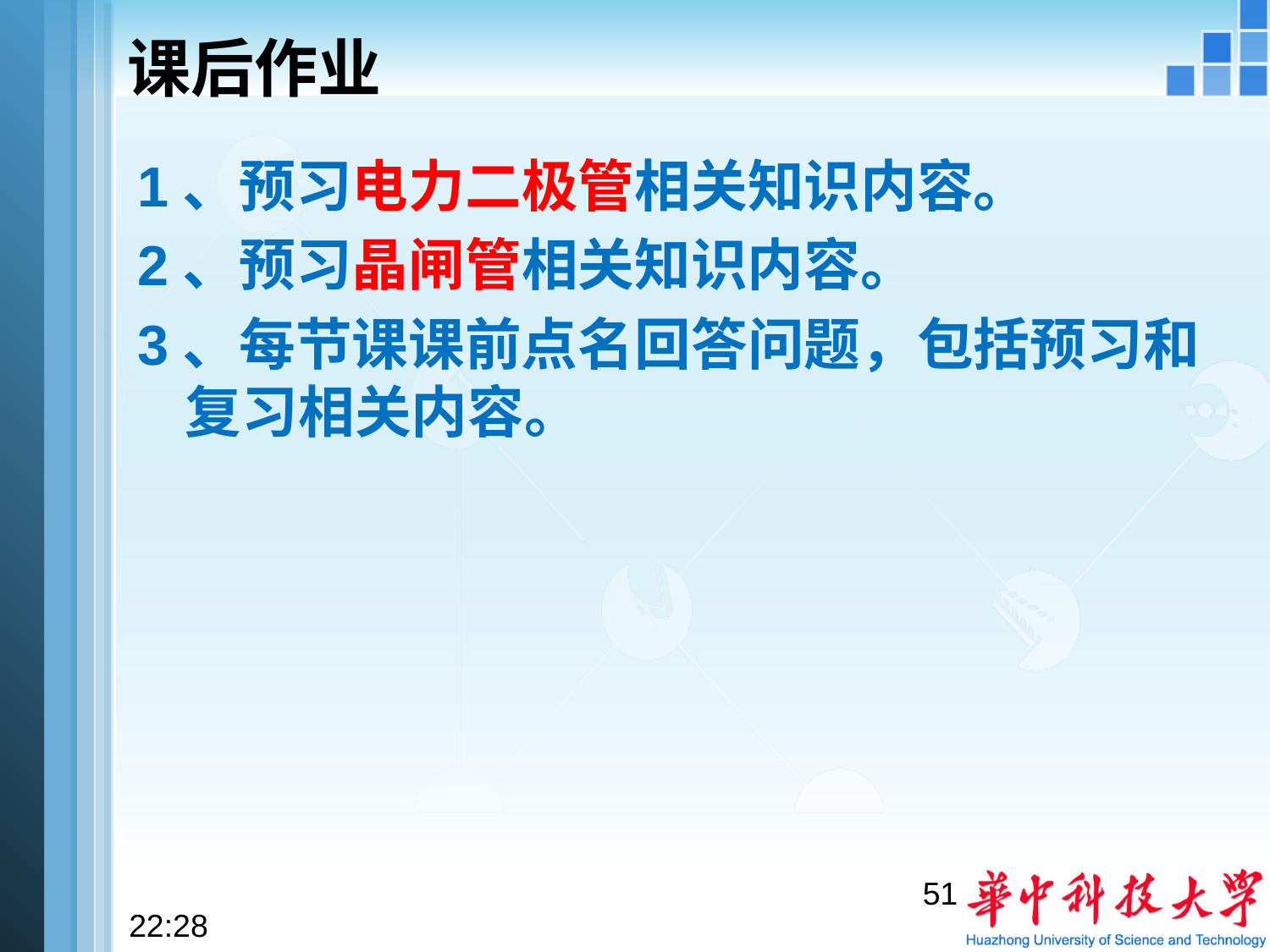

# 课后作业
1、预习电力二极管相关知识内容。
2、预习晶闸管相关知识内容。
3、每节课课前点名回答问题，包括预习和复习相关内容。
51
22:28